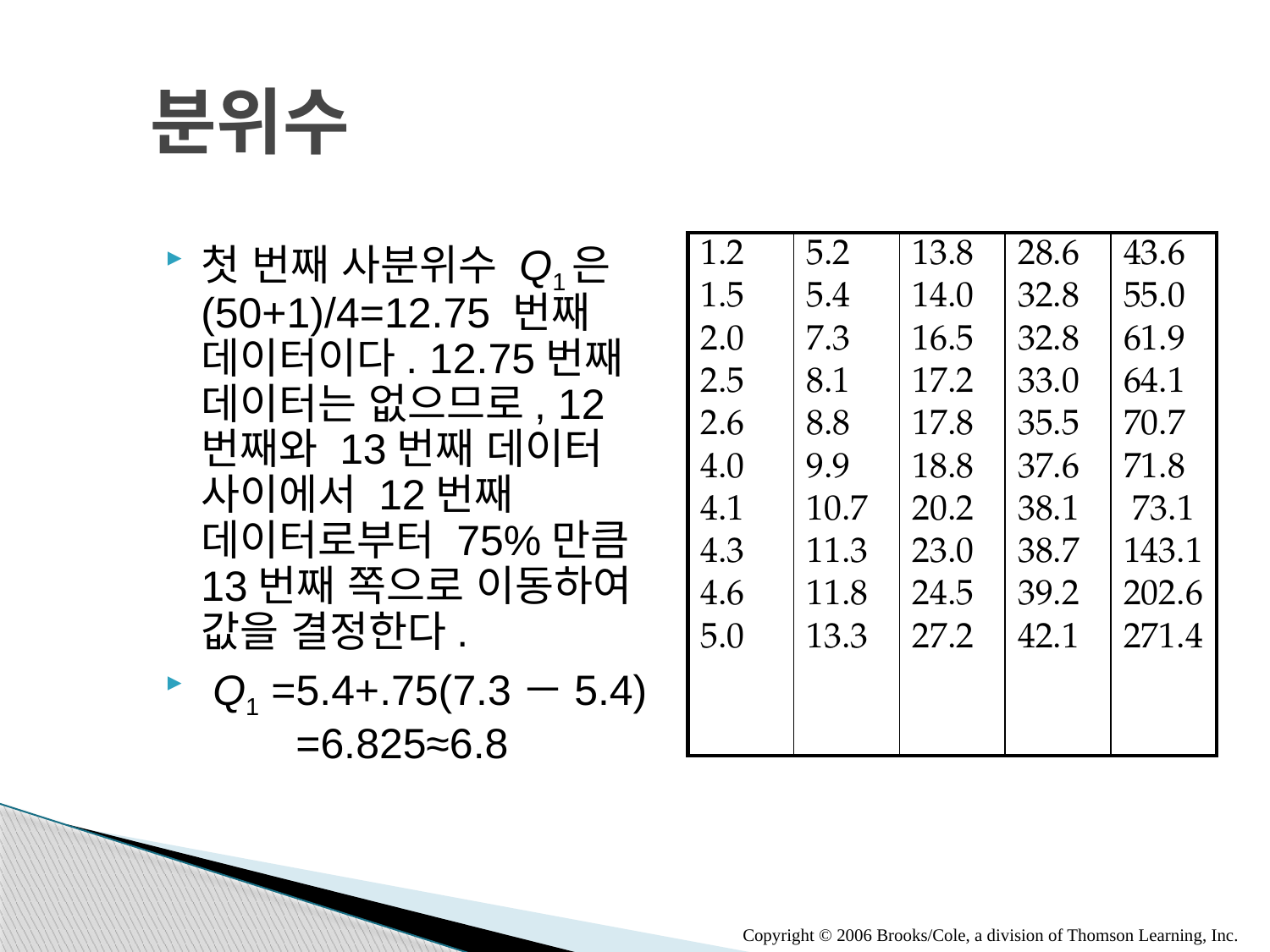

# 분위수
첫 번째 사분위수 Q1은 (50+1)/4=12.75 번째 데이터이다. 12.75번째 데이터는 없으므로, 12번째와 13번째 데이터 사이에서 12번째 데이터로부터 75%만큼 13번째 쪽으로 이동하여 값을 결정한다.
 Q1 =5.4+.75(7.3－5.4)
           =6.825≈6.8
| 1.2 1.5 2.0 2.5 2.6 4.0 4.1 4.3 4.6 5.0 | 5.2  5.4  7.3  8.1  8.8  9.9 10.7 11.3 11.8 13.3 | 13.8 14.0 16.5 17.2 17.8 18.8 20.2 23.0 24.5 27.2 | 28.6 32.8 32.8 33.0 35.5 37.6 38.1 38.7 39.2 42.1 | 43.6 55.0  61.9  64.1  70.7  71.8  73.1 143.1 202.6 271.4 |
| --- | --- | --- | --- | --- |